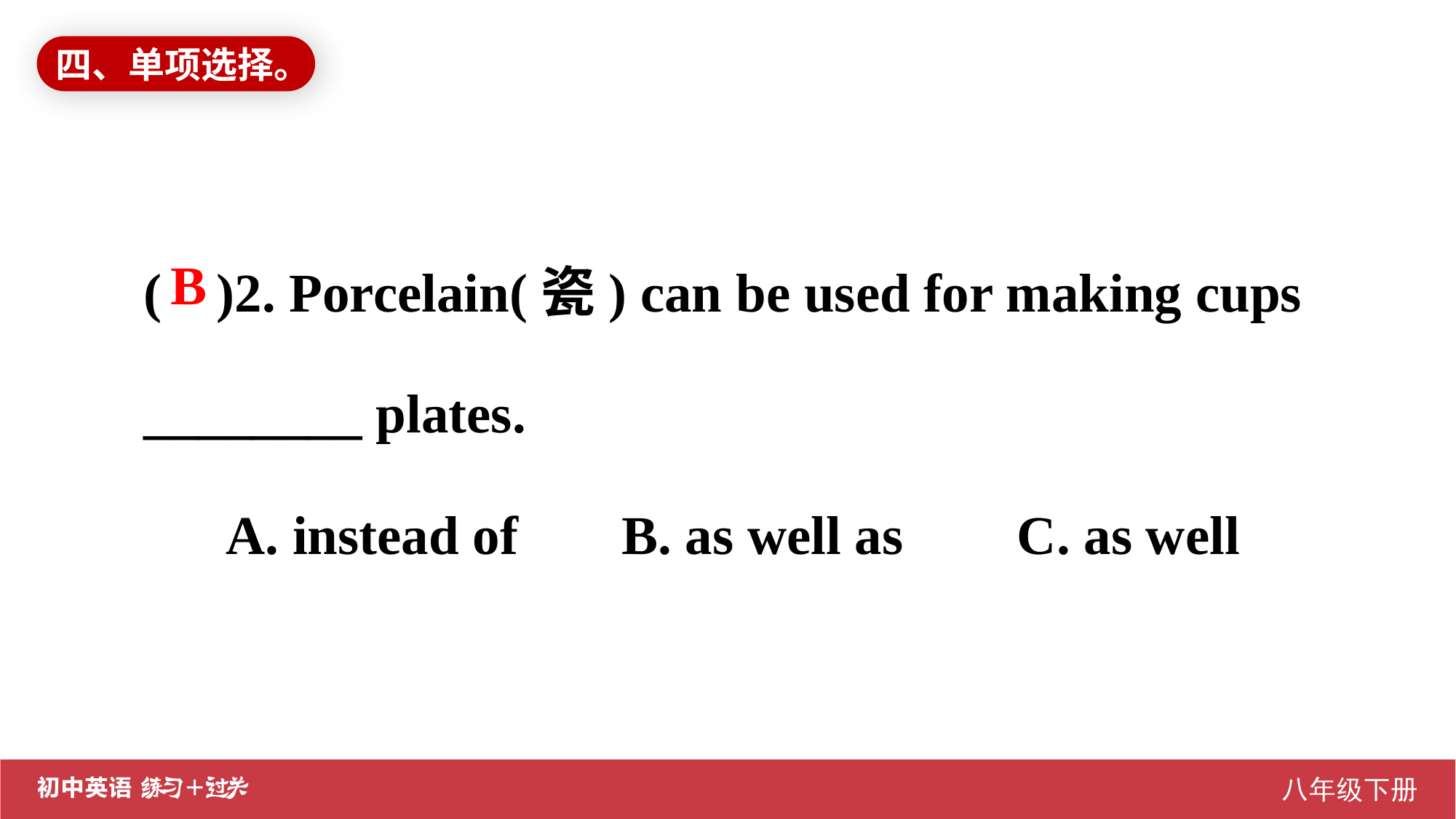

四、单项选择。
(    )2. Porcelain(瓷) can be used for making cups  ________ plates.
      A. instead of	   B. as well as		C. as well
B